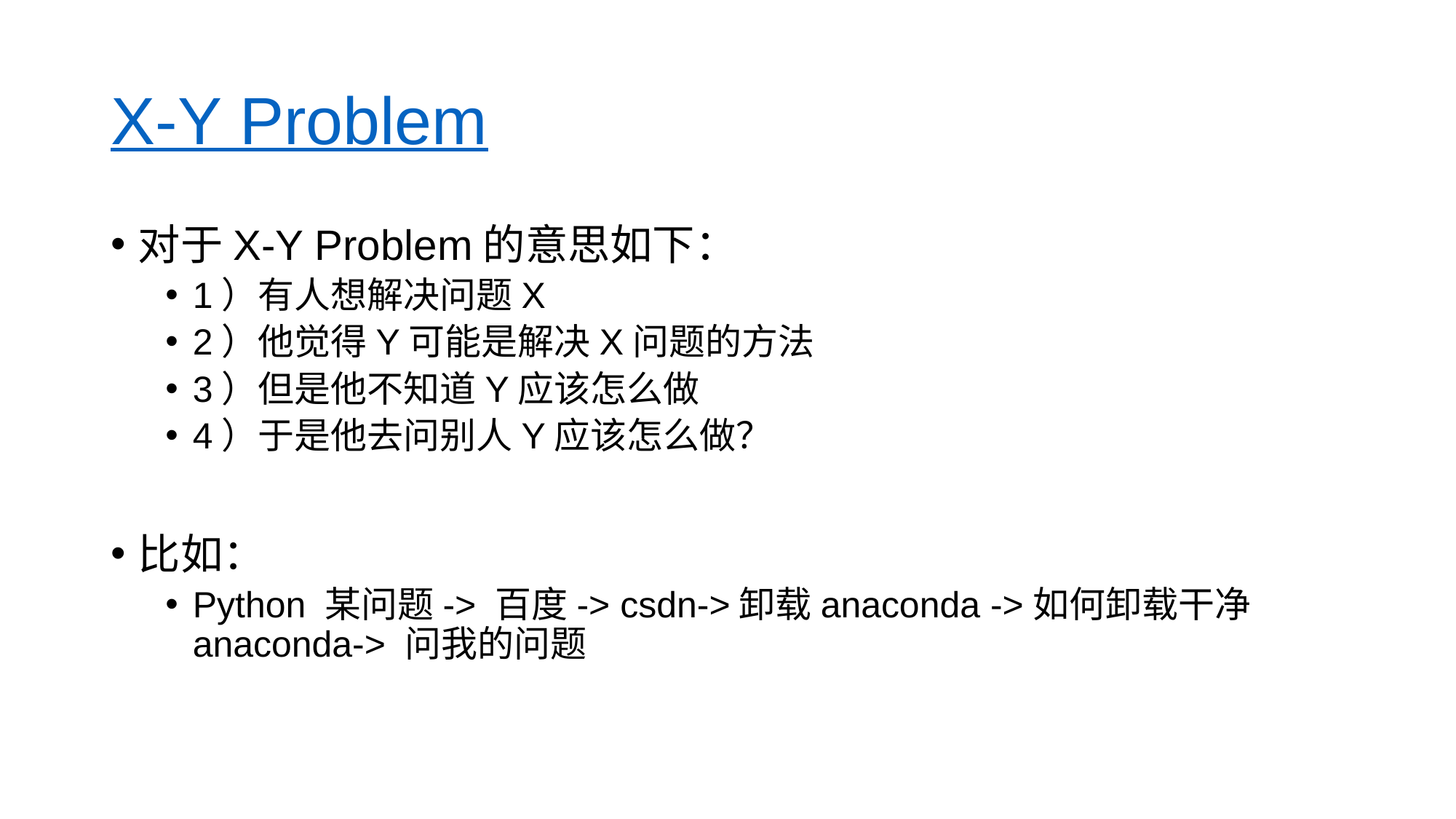

# X-Y Problem
对于X-Y Problem的意思如下：
1）有人想解决问题X
2）他觉得Y可能是解决X问题的方法
3）但是他不知道Y应该怎么做
4）于是他去问别人Y应该怎么做？

比如：
Python 某问题-> 百度-> csdn->卸载anaconda ->如何卸载干净anaconda-> 问我的问题